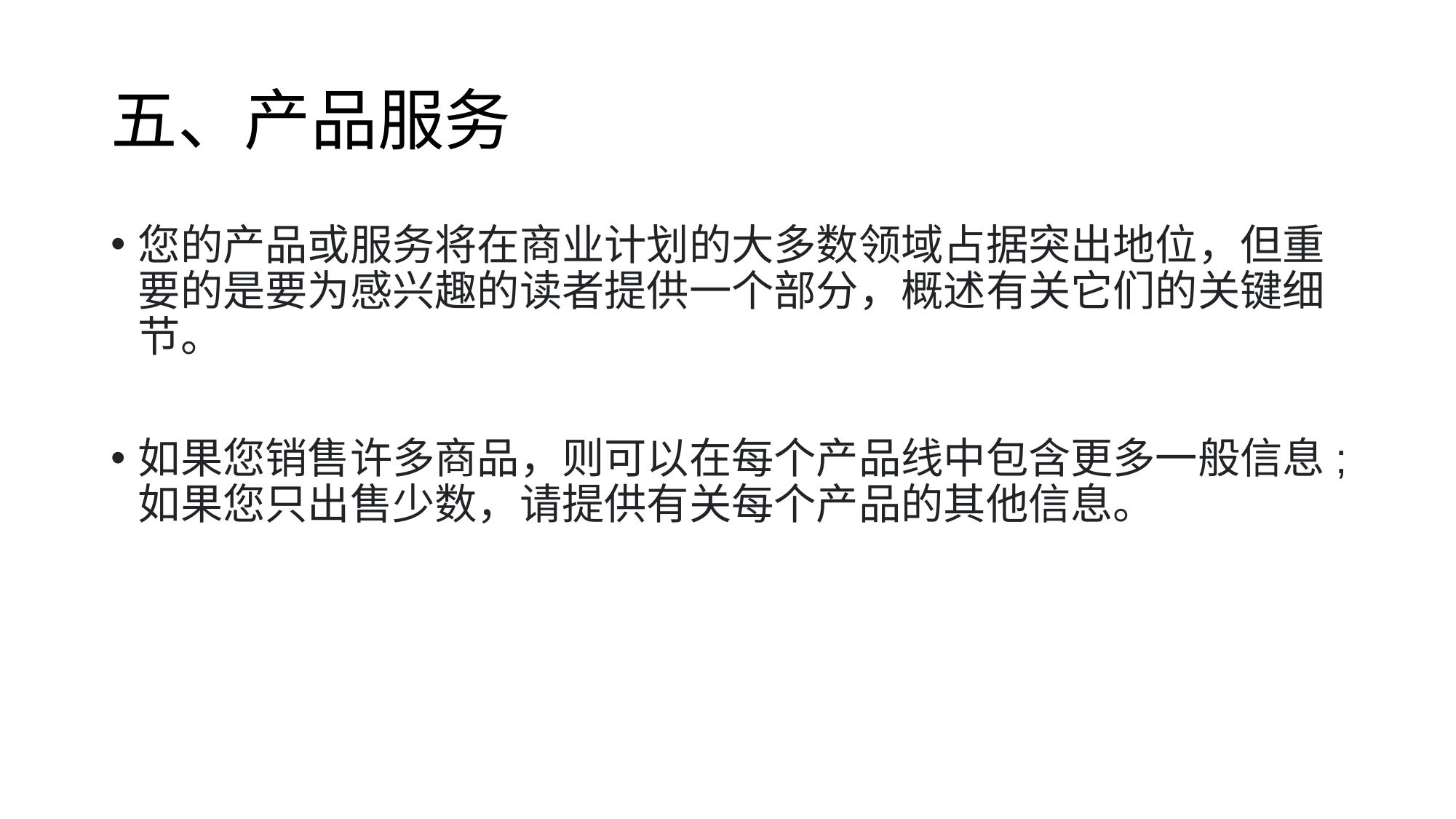

# 五、产品服务
您的产品或服务将在商业计划的大多数领域占据突出地位，但重要的是要为感兴趣的读者提供一个部分，概述有关它们的关键细节。

如果您销售许多商品，则可以在每个产品线中包含更多一般信息;如果您只出售少数，请提供有关每个产品的其他信息。